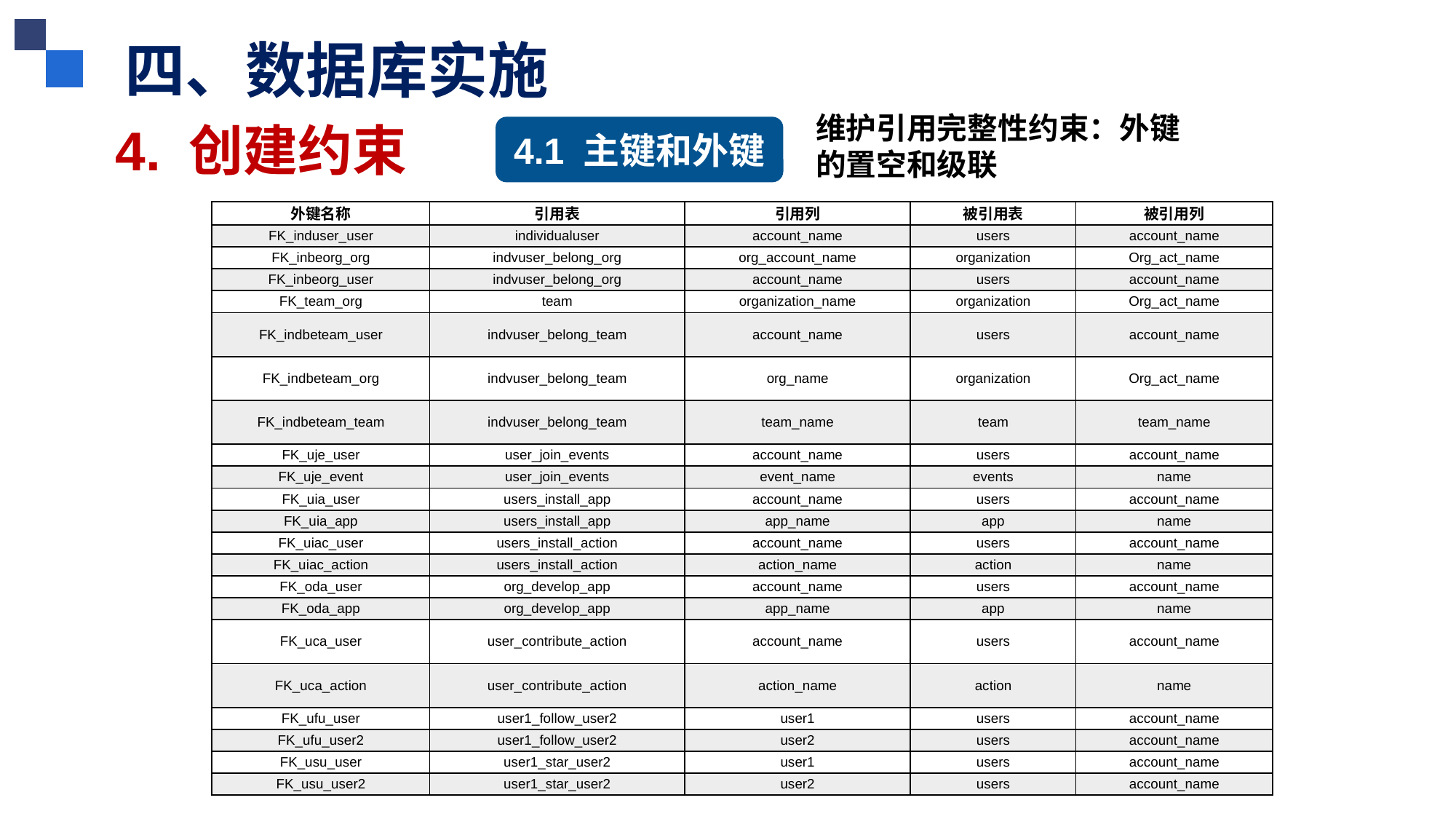

四、数据库实施

维护引用完整性约束：外键的置空和级联
4. 创建约束
4.1 主键和外键
| 外键名称 | 引用表 | 引用列 | 被引用表 | 被引用列 |
| --- | --- | --- | --- | --- |
| FK\_induser\_user | individualuser | account\_name | users | account\_name |
| FK\_inbeorg\_org | indvuser\_belong\_org | org\_account\_name | organization | Org\_act\_name |
| FK\_inbeorg\_user | indvuser\_belong\_org | account\_name | users | account\_name |
| FK\_team\_org | team | organization\_name | organization | Org\_act\_name |
| FK\_indbeteam\_user | indvuser\_belong\_team | account\_name | users | account\_name |
| FK\_indbeteam\_org | indvuser\_belong\_team | org\_name | organization | Org\_act\_name |
| FK\_indbeteam\_team | indvuser\_belong\_team | team\_name | team | team\_name |
| FK\_uje\_user | user\_join\_events | account\_name | users | account\_name |
| FK\_uje\_event | user\_join\_events | event\_name | events | name |
| FK\_uia\_user | users\_install\_app | account\_name | users | account\_name |
| FK\_uia\_app | users\_install\_app | app\_name | app | name |
| FK\_uiac\_user | users\_install\_action | account\_name | users | account\_name |
| FK\_uiac\_action | users\_install\_action | action\_name | action | name |
| FK\_oda\_user | org\_develop\_app | account\_name | users | account\_name |
| FK\_oda\_app | org\_develop\_app | app\_name | app | name |
| FK\_uca\_user | user\_contribute\_action | account\_name | users | account\_name |
| FK\_uca\_action | user\_contribute\_action | action\_name | action | name |
| FK\_ufu\_user | user1\_follow\_user2 | user1 | users | account\_name |
| FK\_ufu\_user2 | user1\_follow\_user2 | user2 | users | account\_name |
| FK\_usu\_user | user1\_star\_user2 | user1 | users | account\_name |
| FK\_usu\_user2 | user1\_star\_user2 | user2 | users | account\_name |